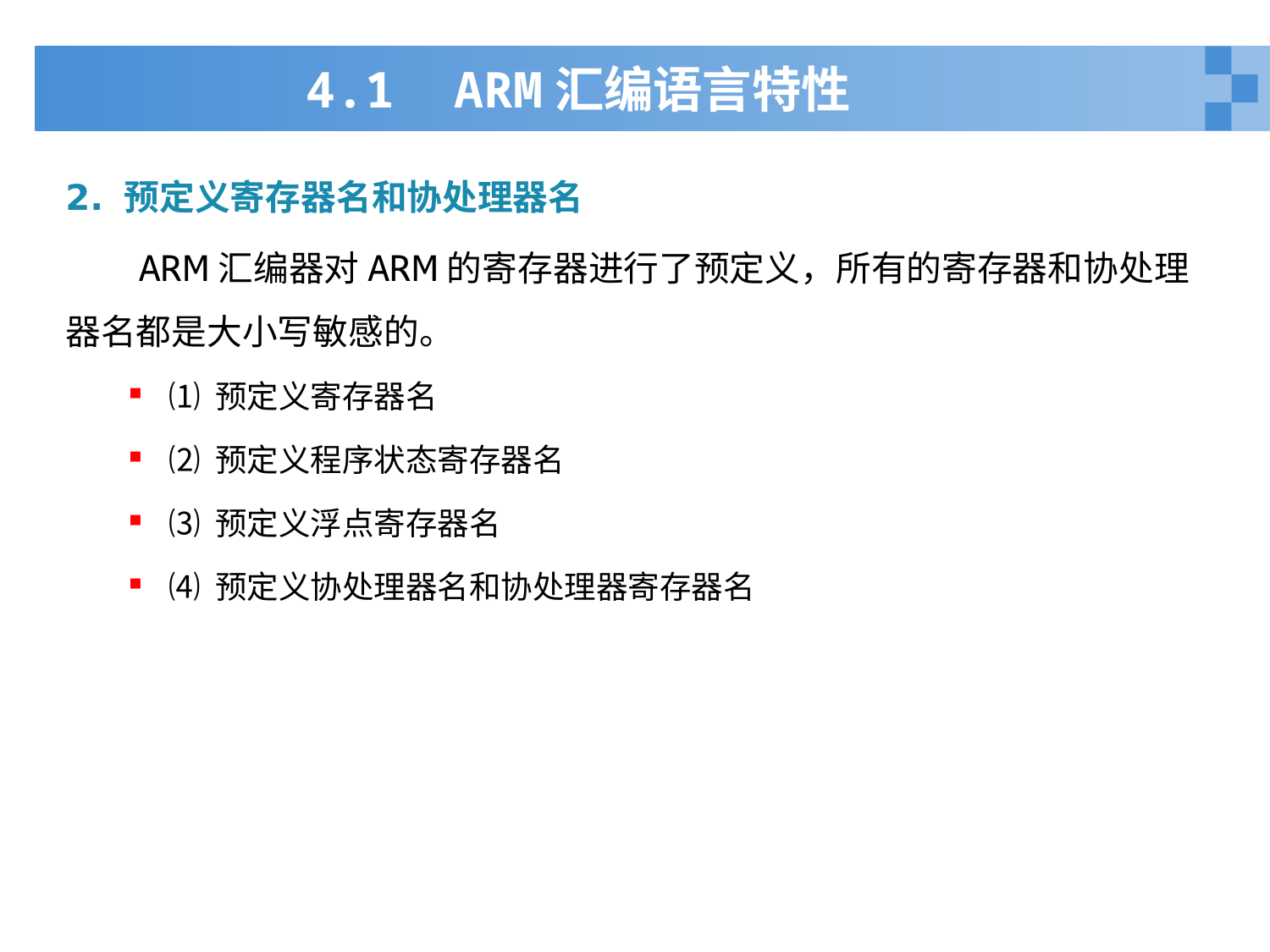

# 4.1  ARM汇编语言特性
2. 预定义寄存器名和协处理器名
      ARM汇编器对ARM的寄存器进行了预定义，所有的寄存器和协处理器名都是大小写敏感的。
⑴ 预定义寄存器名
⑵ 预定义程序状态寄存器名
⑶ 预定义浮点寄存器名
⑷ 预定义协处理器名和协处理器寄存器名